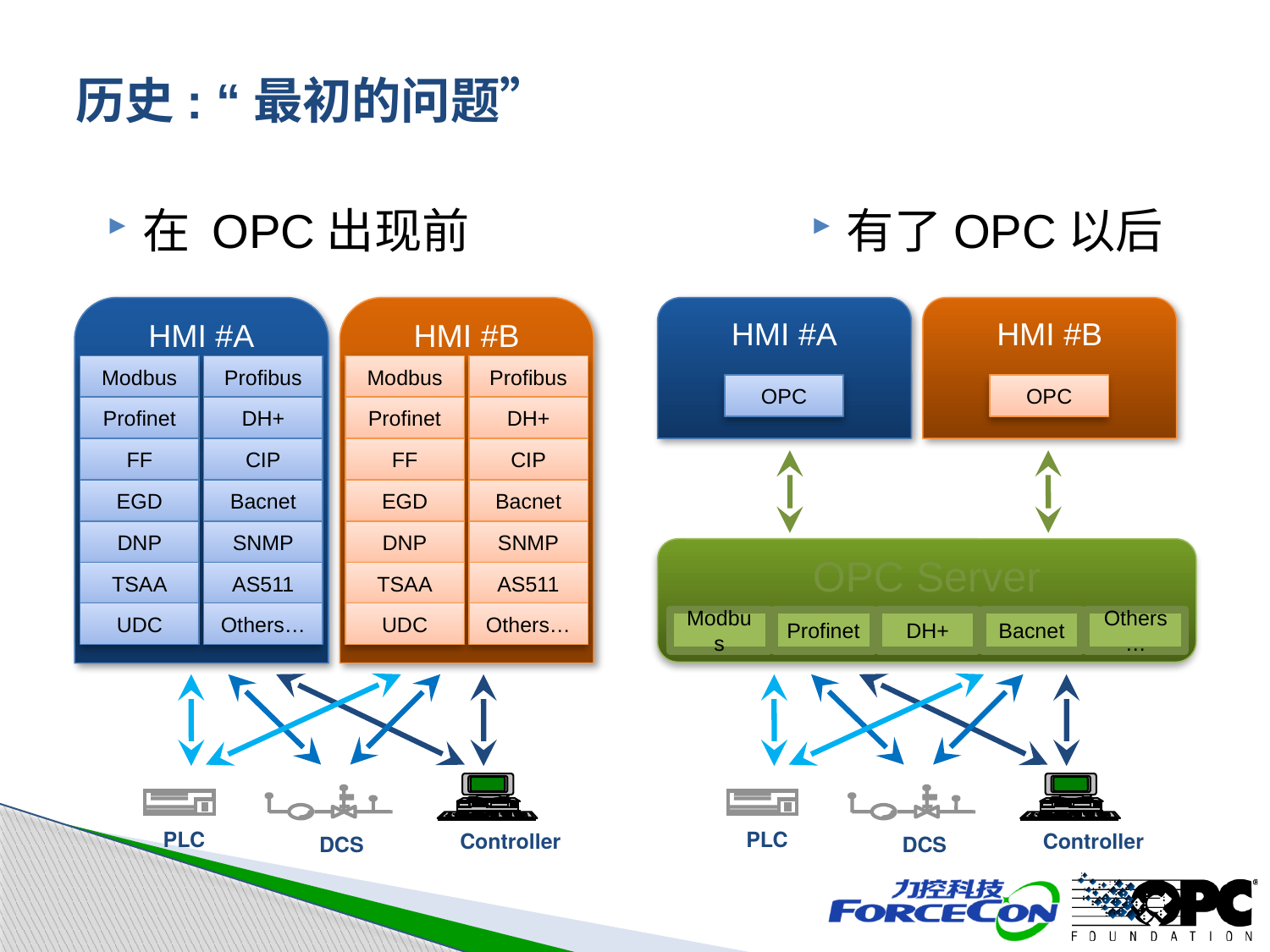

# 历史: “最初的问题”
在 OPC出现前
有了OPC以后
HMI #A

HMI #B

HMI #A

HMI #B

Modbus
Profibus
Modbus
Profibus
OPC
OPC
Profinet
DH+
Profinet
DH+
FF
CIP
FF
CIP

EGD
Bacnet
EGD
Bacnet
DNP
SNMP
DNP
SNMP
OPC Server

TSAA
AS511
TSAA
AS511
UDC
Others…
UDC
Others…
Modbus
Profinet
DH+
Bacnet
Others…

PLC
Controller
DCS

PLC
Controller
DCS